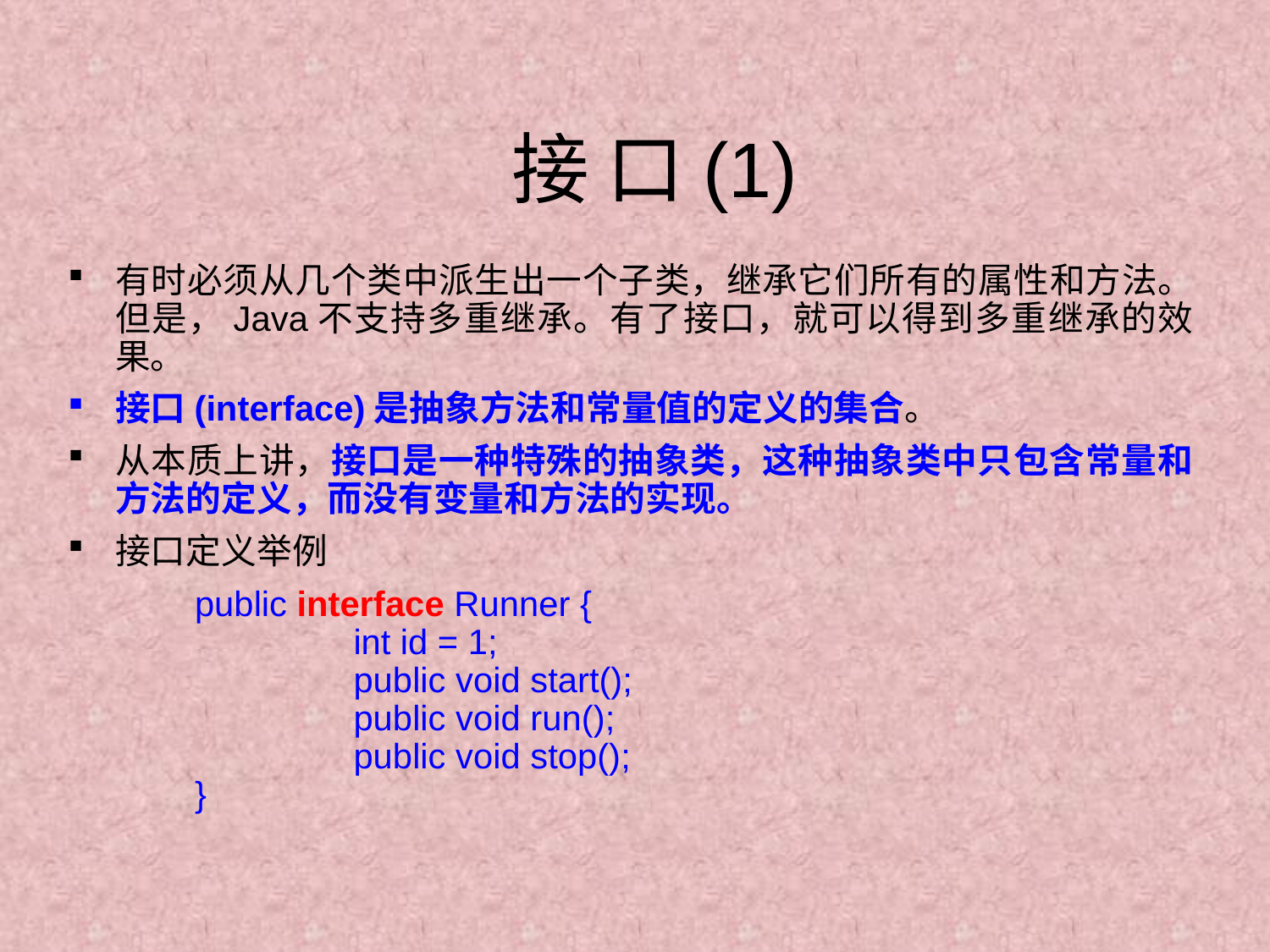

# 接 口(1)
有时必须从几个类中派生出一个子类，继承它们所有的属性和方法。但是，Java不支持多重继承。有了接口，就可以得到多重继承的效果。
接口(interface)是抽象方法和常量值的定义的集合。
从本质上讲，接口是一种特殊的抽象类，这种抽象类中只包含常量和方法的定义，而没有变量和方法的实现。
接口定义举例
public interface Runner {
		int id = 1;
		public void start();
		public void run();
		public void stop();
}